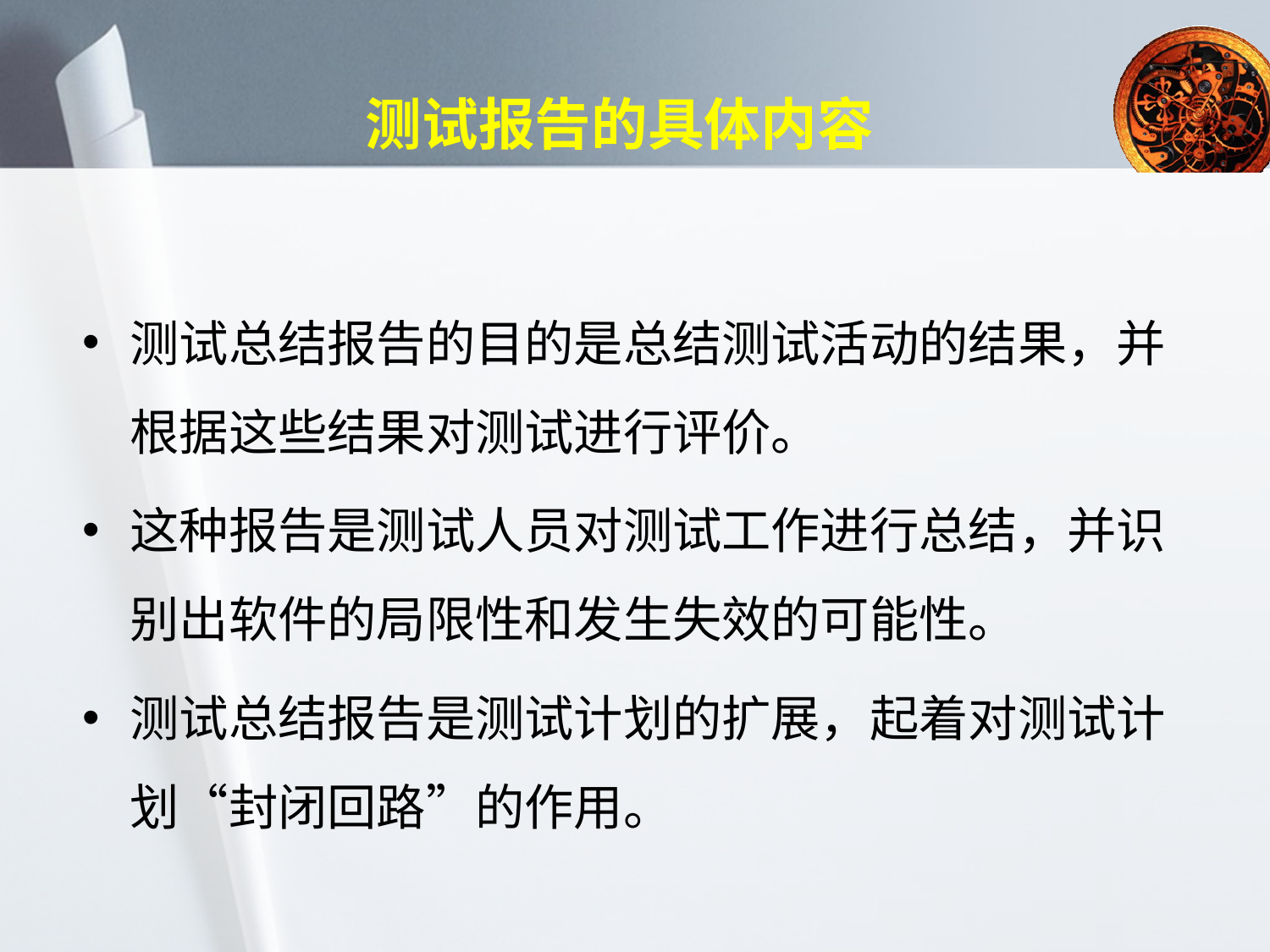

测试报告的具体内容
测试总结报告的目的是总结测试活动的结果，并根据这些结果对测试进行评价。
这种报告是测试人员对测试工作进行总结，并识别出软件的局限性和发生失效的可能性。
测试总结报告是测试计划的扩展，起着对测试计划“封闭回路”的作用。